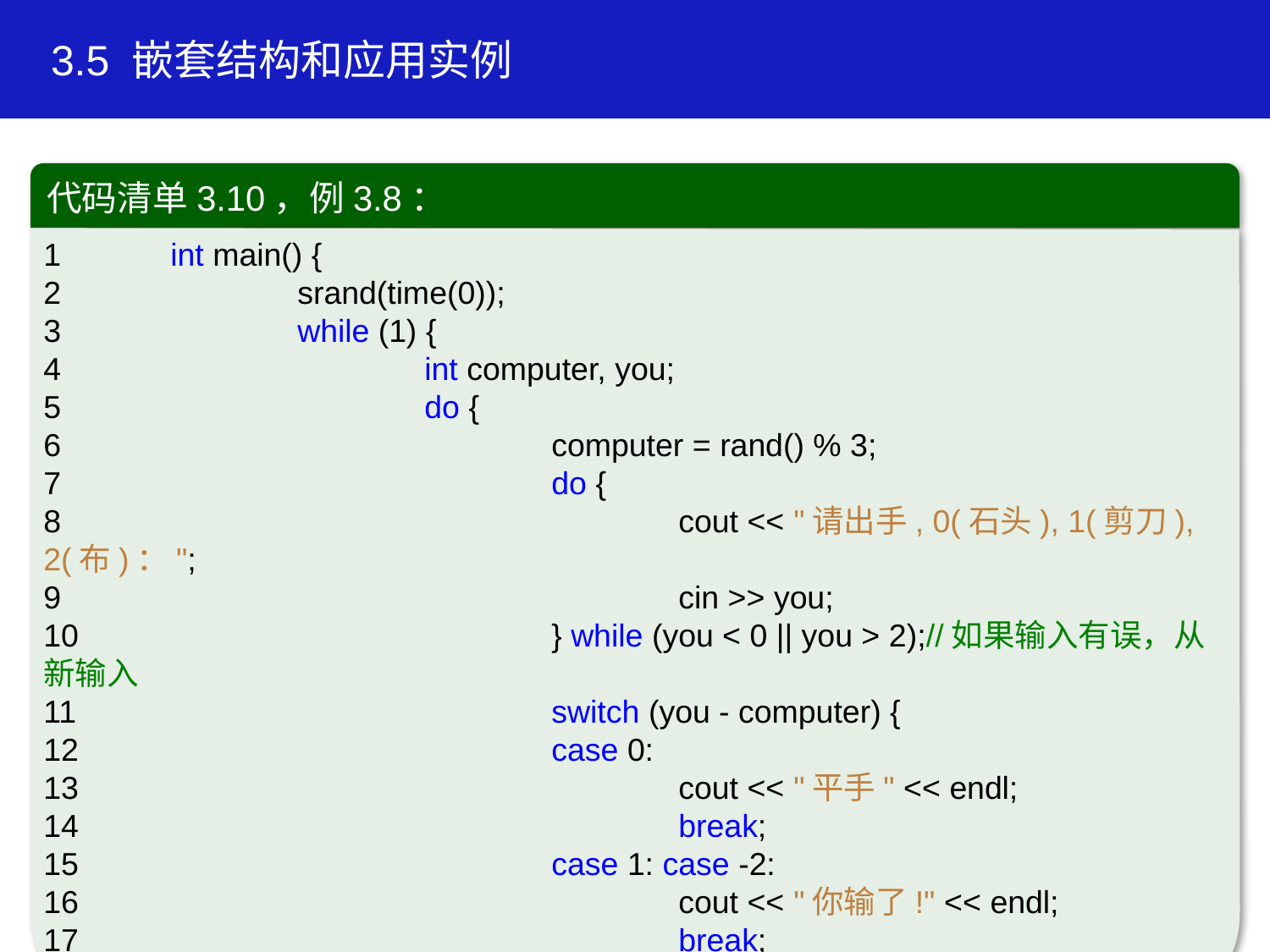

# 3.5 嵌套结构和应用实例
代码清单3.10，例3.8：
1 	int main() {
2 		srand(time(0));
3 		while (1) {
4 			int computer, you;
5 			do {
6 				computer = rand() % 3;
7 				do {
8 					cout << "请出手, 0(石头), 1(剪刀), 2(布)：";
9 					cin >> you;
10 				} while (you < 0 || you > 2);//如果输入有误，从新输入
11 				switch (you - computer) {
12 				case 0:
13 					cout << "平手" << endl;
14 					break;
15 				case 1: case -2:
16 					cout << "你输了!" << endl;
17 					break;
55